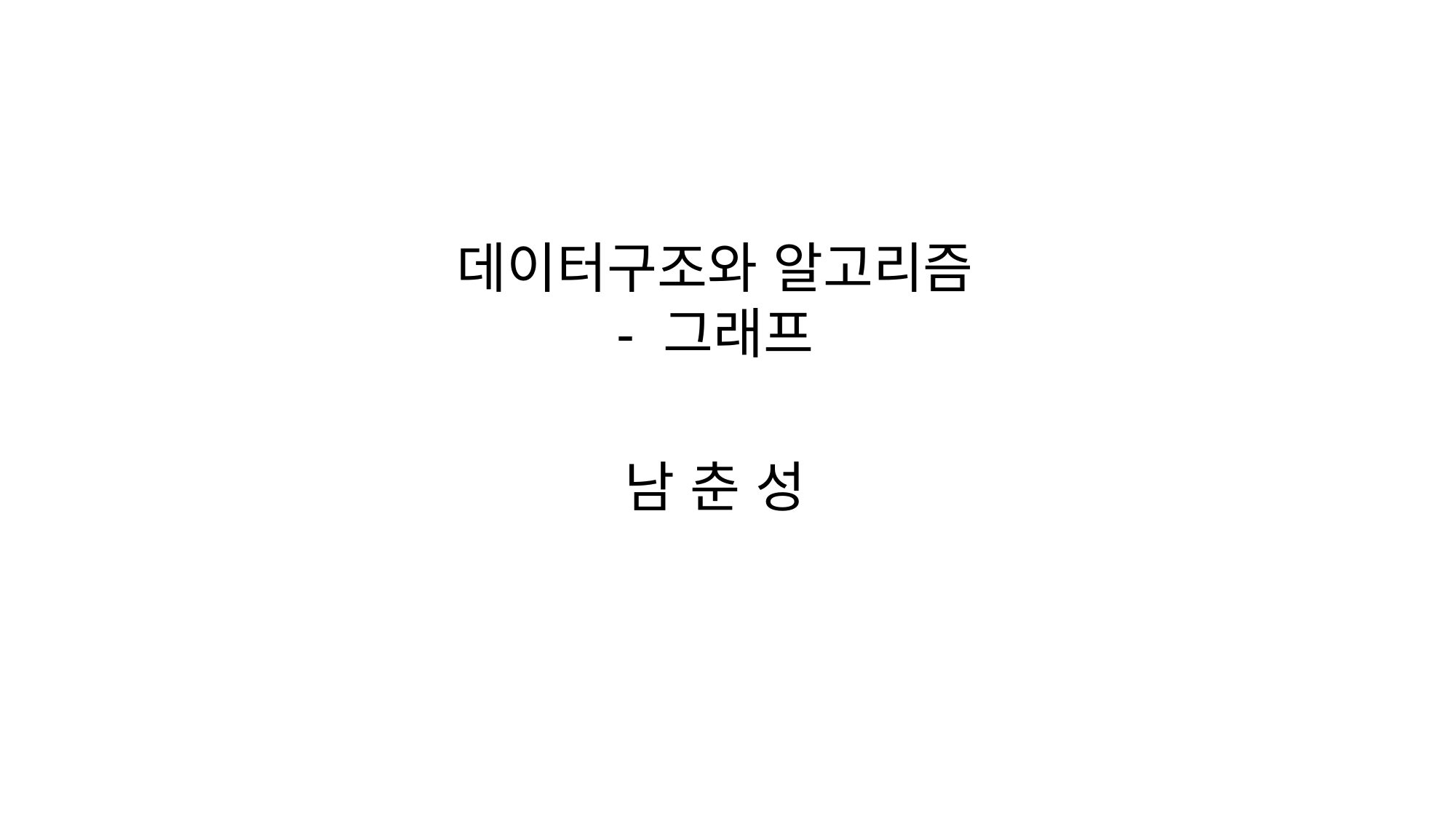

데이터구조와 알고리즘
- 그래프
남 춘 성